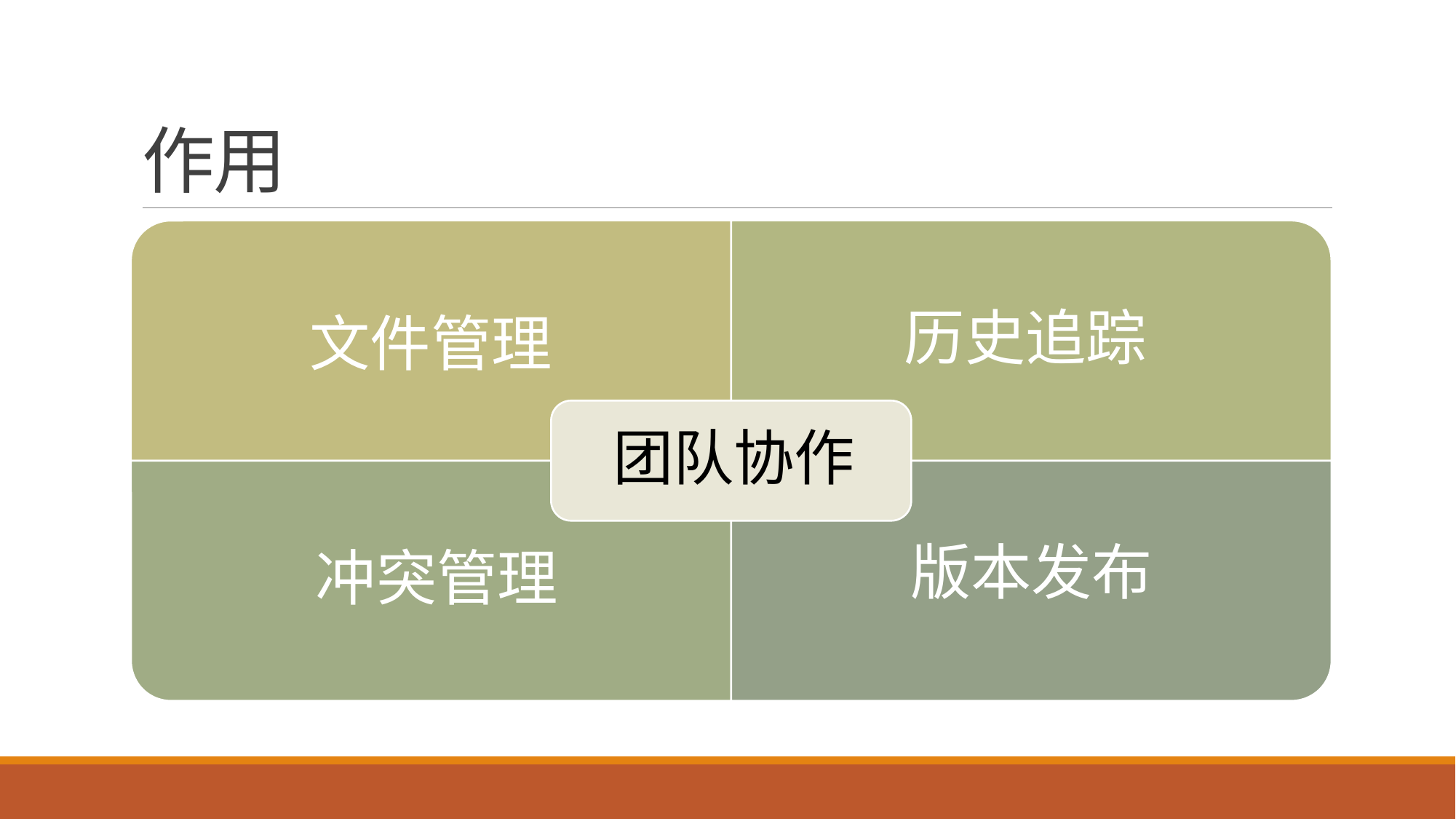

# 作用
文件管理
历史追踪
冲突管理
版本发布
团队协作